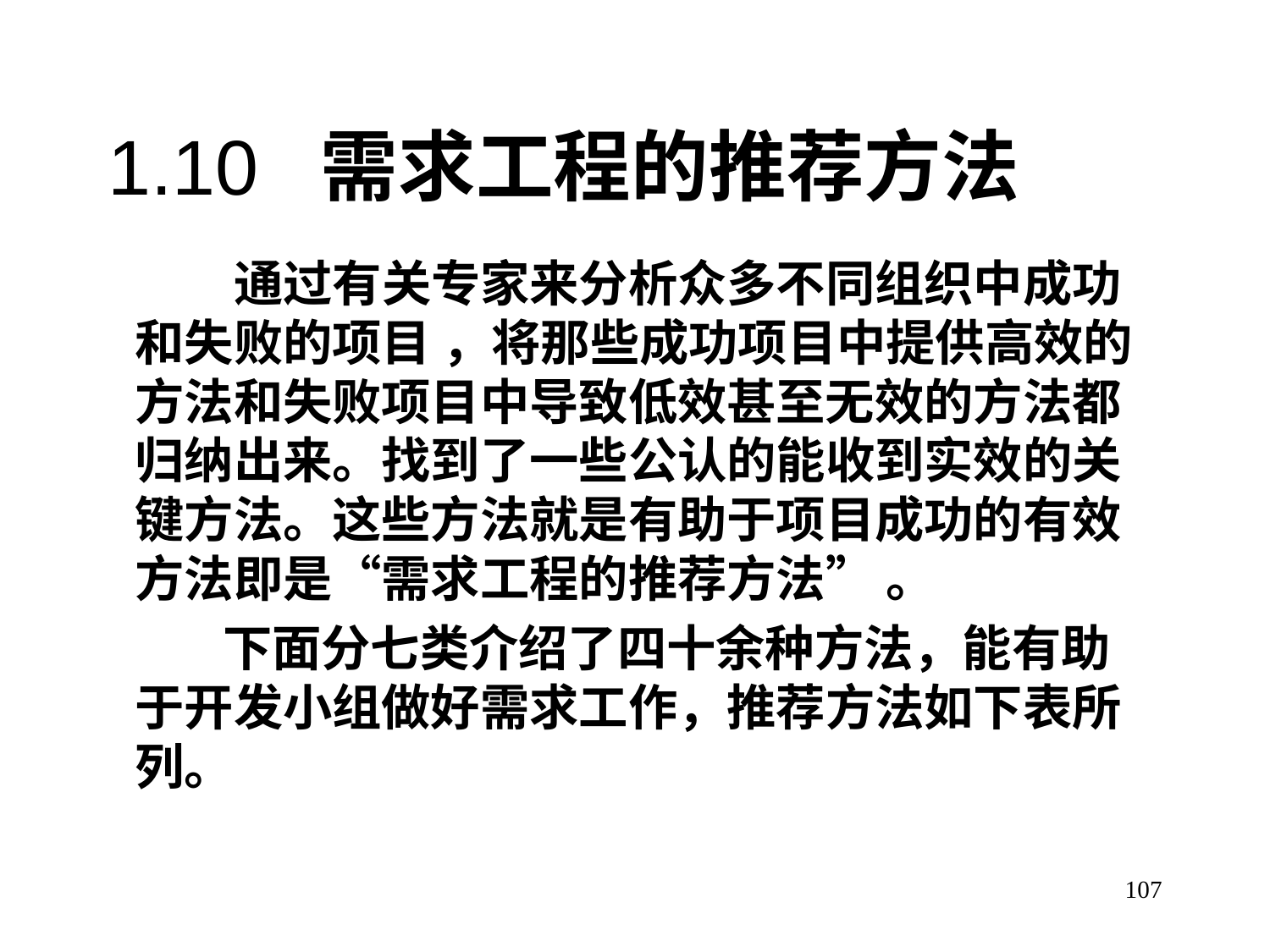

# 1.10  需求工程的推荐方法
            通过有关专家来分析众多不同组织中成功和失败的项目 ，将那些成功项目中提供高效的方法和失败项目中导致低效甚至无效的方法都归纳出来。找到了一些公认的能收到实效的关键方法。这些方法就是有助于项目成功的有效方法即是“需求工程的推荐方法” 。
           下面分七类介绍了四十余种方法，能有助于开发小组做好需求工作，推荐方法如下表所列。

107